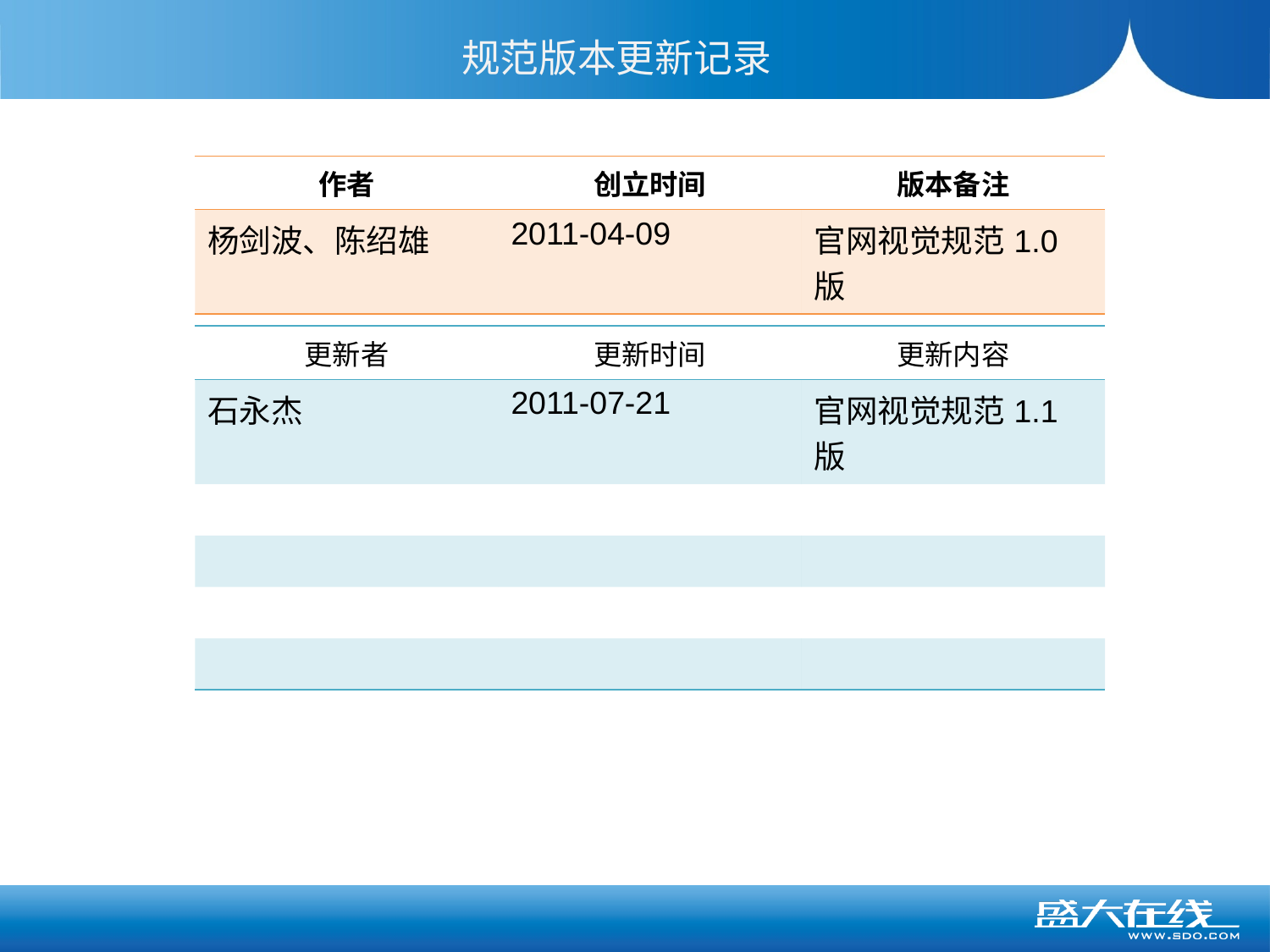

# 规范版本更新记录
| 作者 | 创立时间 | 版本备注 |
| --- | --- | --- |
| 杨剑波、陈绍雄 | 2011-04-09 | 官网视觉规范1.0版 |
| 更新者 | 更新时间 | 更新内容 |
| --- | --- | --- |
| 石永杰 | 2011-07-21 | 官网视觉规范1.1版 |
|  |  |  |
|  |  |  |
|  |  |  |
|  |  |  |